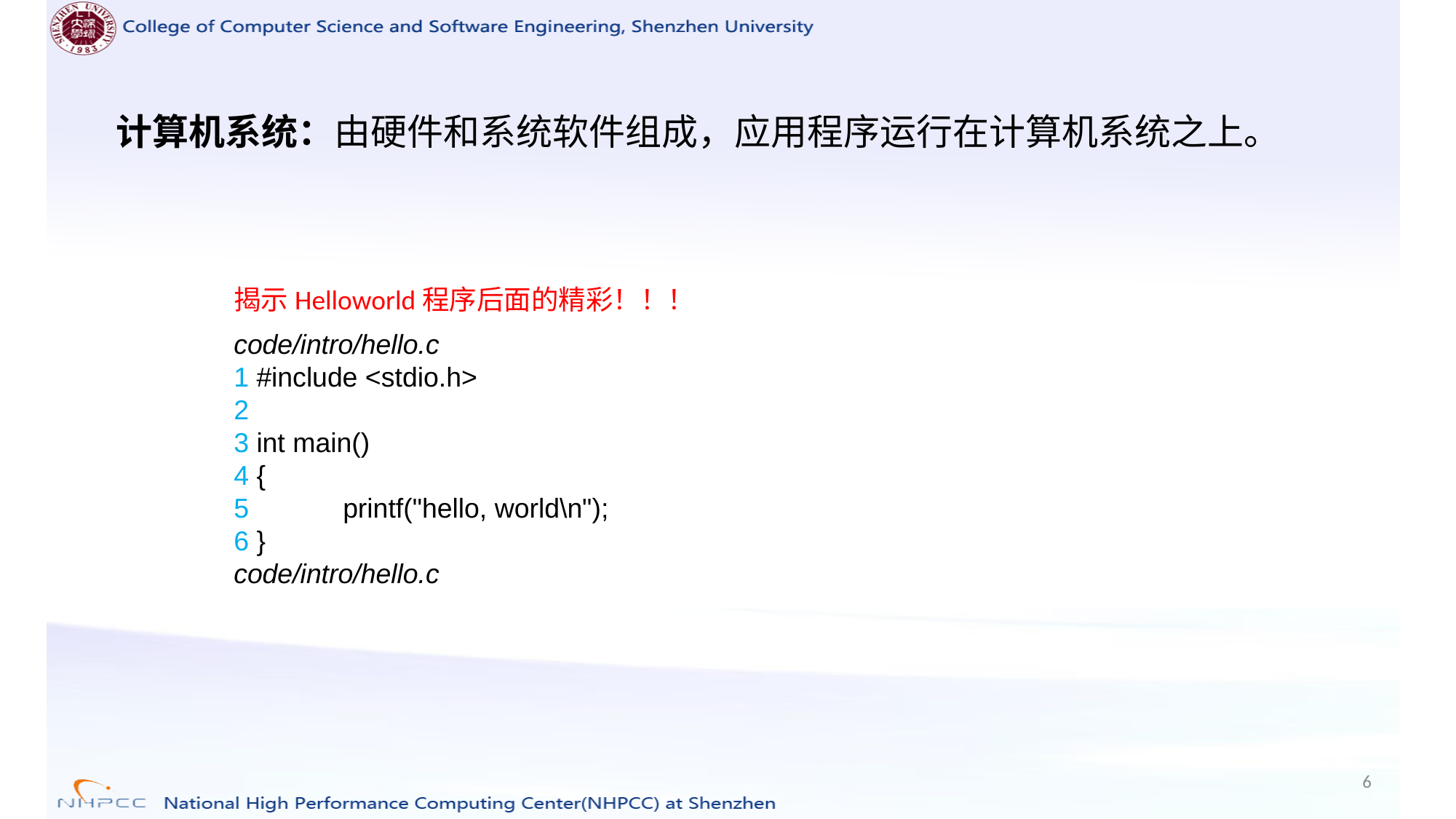

计算机系统：由硬件和系统软件组成，应用程序运行在计算机系统之上。

揭示Helloworld程序后面的精彩！！！
code/intro/hello.c
1 #include <stdio.h>
2
3 int main()
4 {
5 	printf("hello, world\n");
6 }
code/intro/hello.c
6